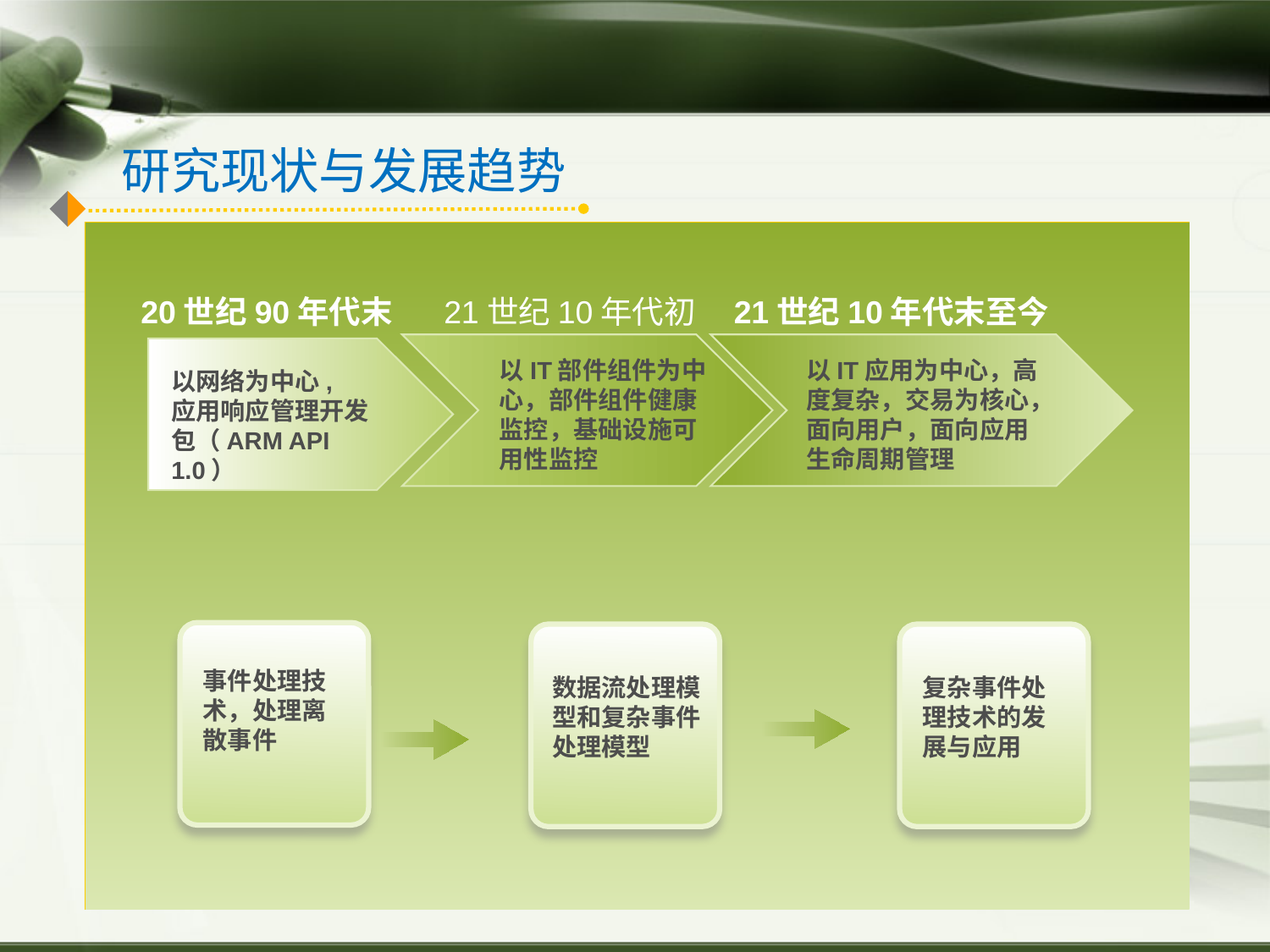

研究现状与发展趋势

20世纪90年代末
21世纪10年代初
21世纪10年代末至今

以IT部件组件为中心，部件组件健康监控，基础设施可用性监控
以IT应用为中心，高度复杂，交易为核心，面向用户，面向应用生命周期管理
以网络为中心,
应用响应管理开发包（ARM API 1.0）

事件处理技术，处理离散事件
数据流处理模型和复杂事件处理模型
复杂事件处理技术的发展与应用